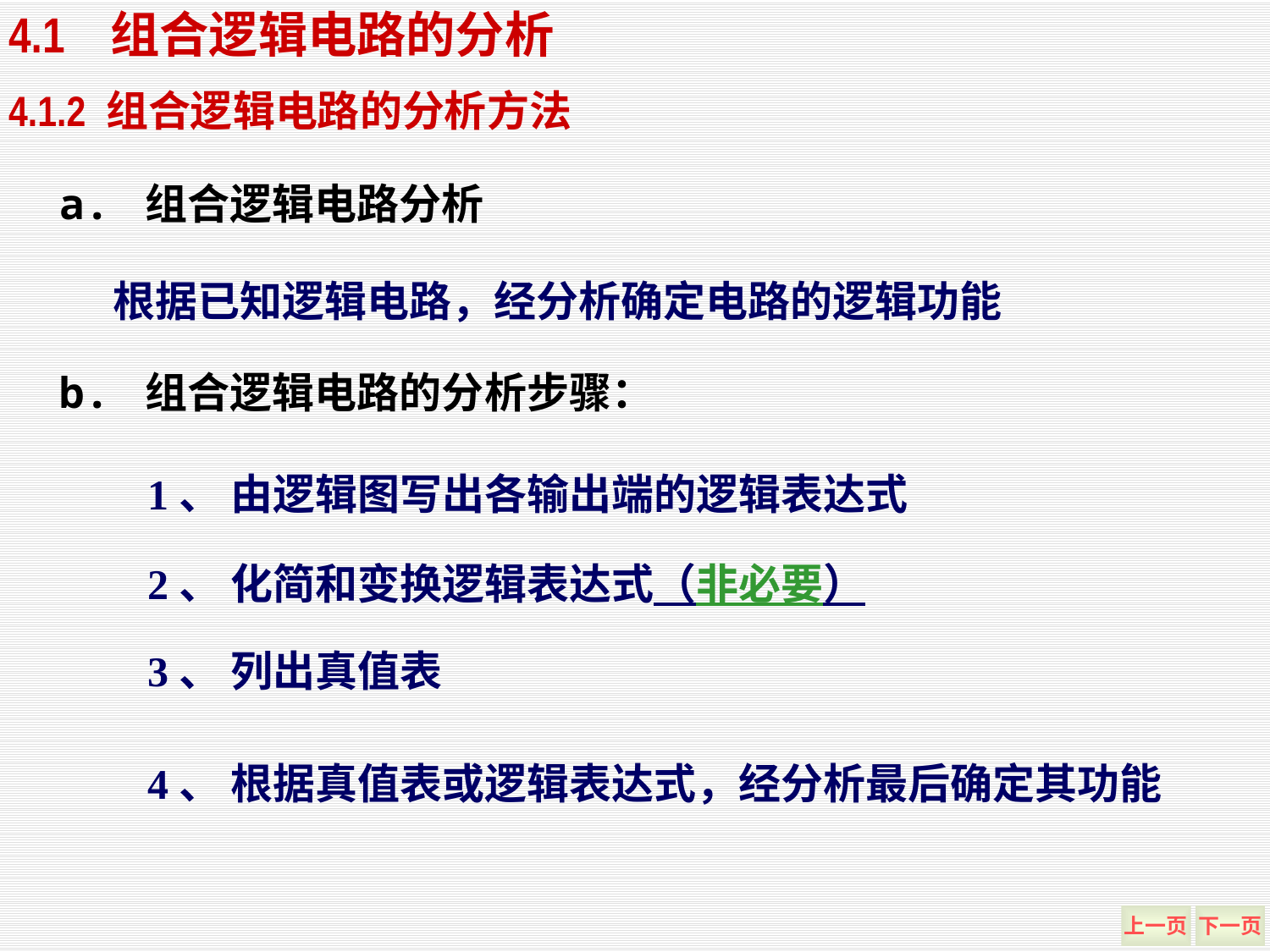

4.1   组合逻辑电路的分析
4.1.2 组合逻辑电路的分析方法
a. 组合逻辑电路分析
根据已知逻辑电路，经分析确定电路的逻辑功能
b. 组合逻辑电路的分析步骤：
1、 由逻辑图写出各输出端的逻辑表达式
2、 化简和变换逻辑表达式（非必要）
3、 列出真值表
4、 根据真值表或逻辑表达式，经分析最后确定其功能